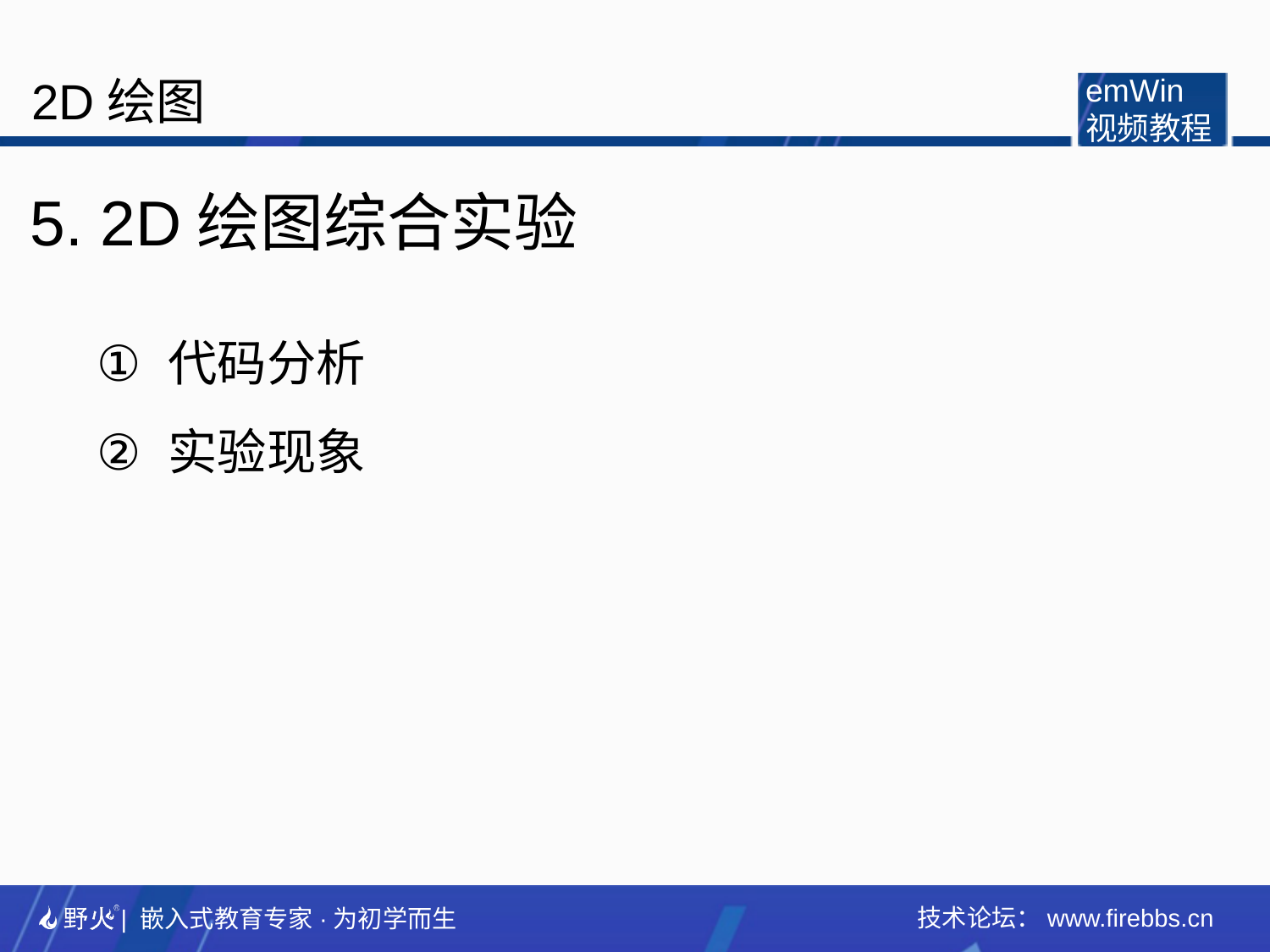

2D绘图
emWin
视频教程
5. 2D绘图综合实验
代码分析
实验现象